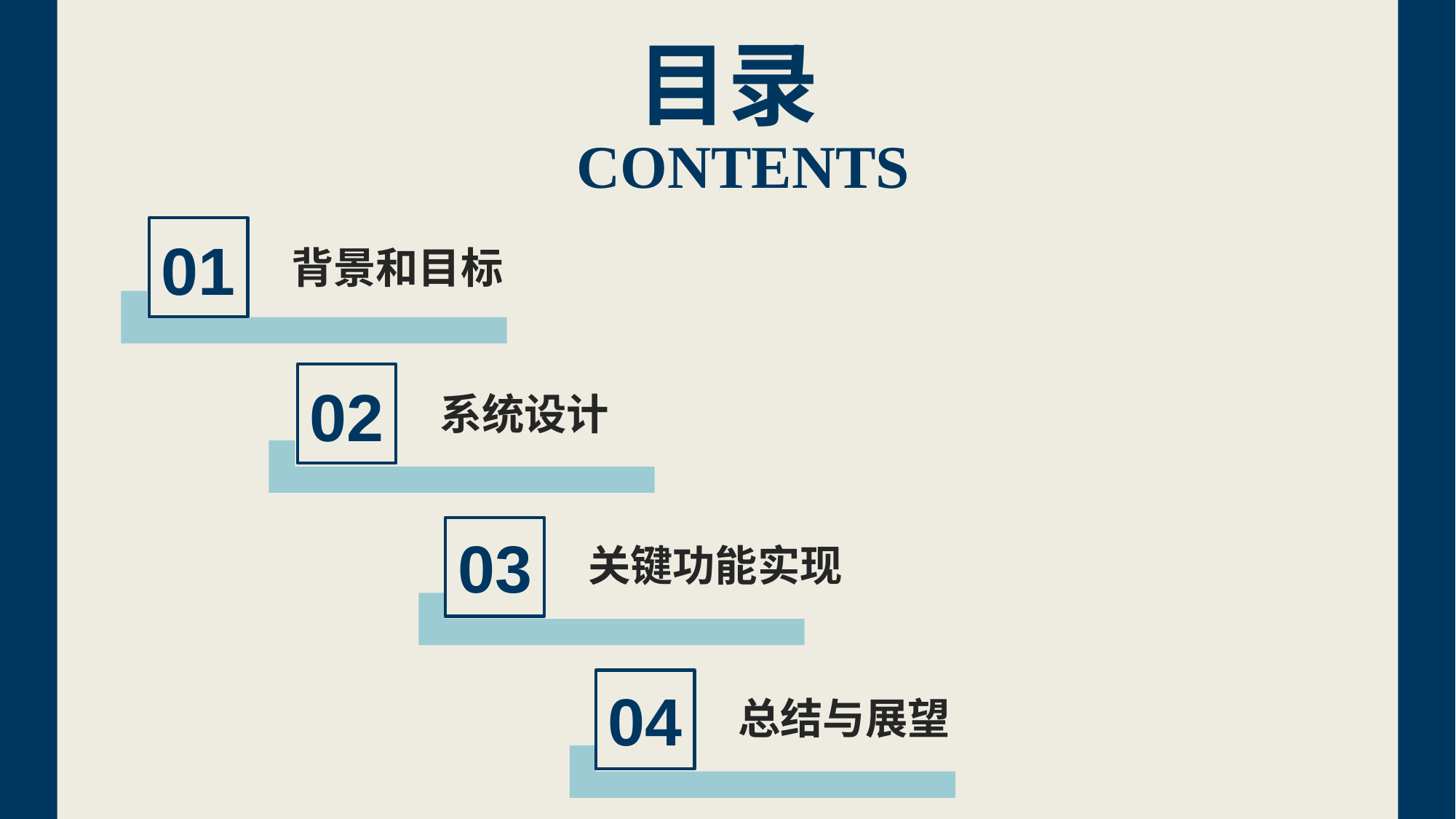

目录
CONTENTS

01
背景和目标

02
系统设计

03
关键功能实现

04
总结与展望